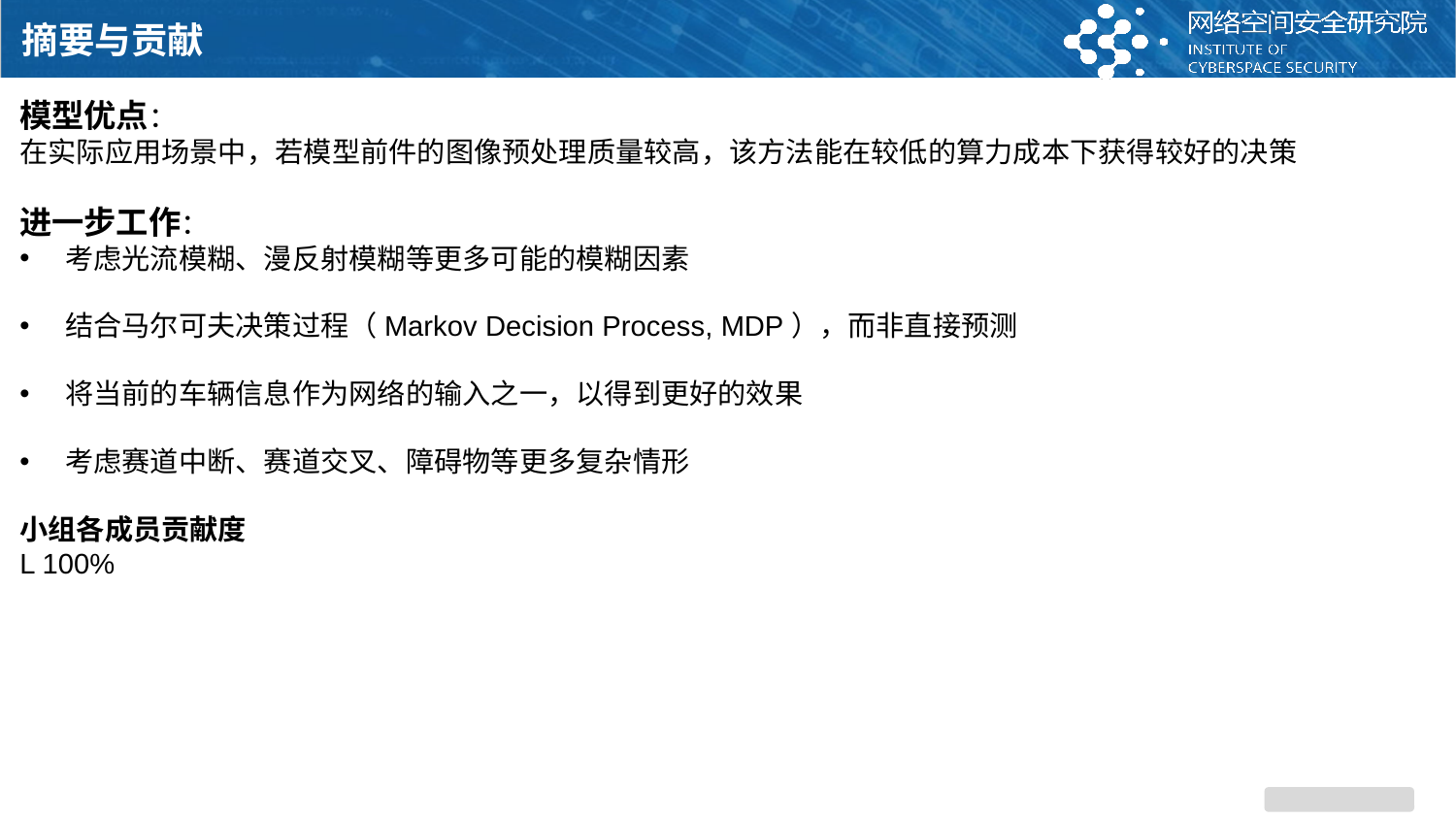

摘要与贡献
模型优点：
在实际应用场景中，若模型前件的图像预处理质量较高，该方法能在较低的算力成本下获得较好的决策

进一步工作：
考虑光流模糊、漫反射模糊等更多可能的模糊因素

结合马尔可夫决策过程（Markov Decision Process, MDP），而非直接预测

将当前的车辆信息作为网络的输入之一，以得到更好的效果

考虑赛道中断、赛道交叉、障碍物等更多复杂情形

小组各成员贡献度
L 100%
17